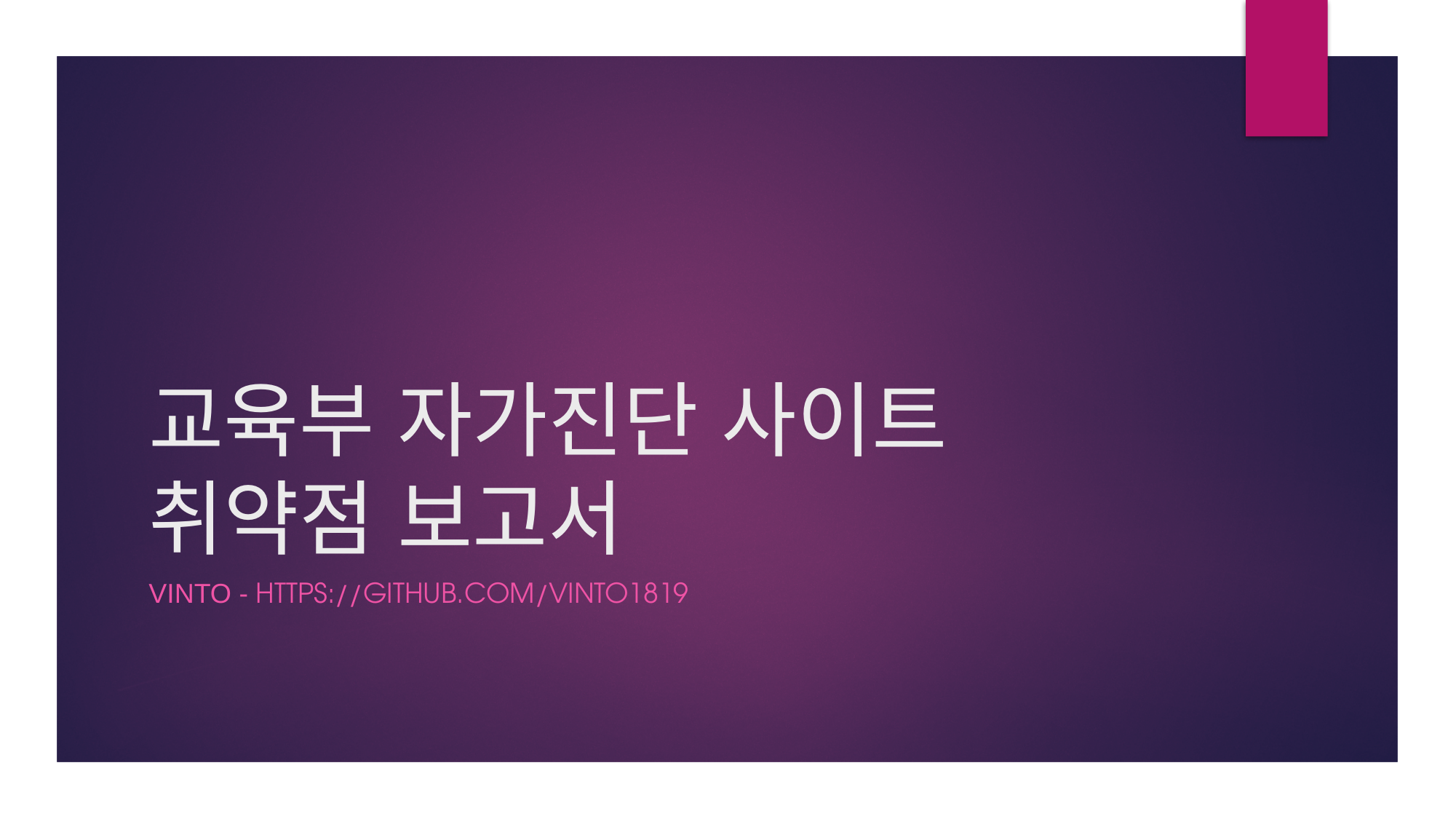

# 교육부 자가진단 사이트 취약점 보고서
VINTO - https://github.com/VINTO1819